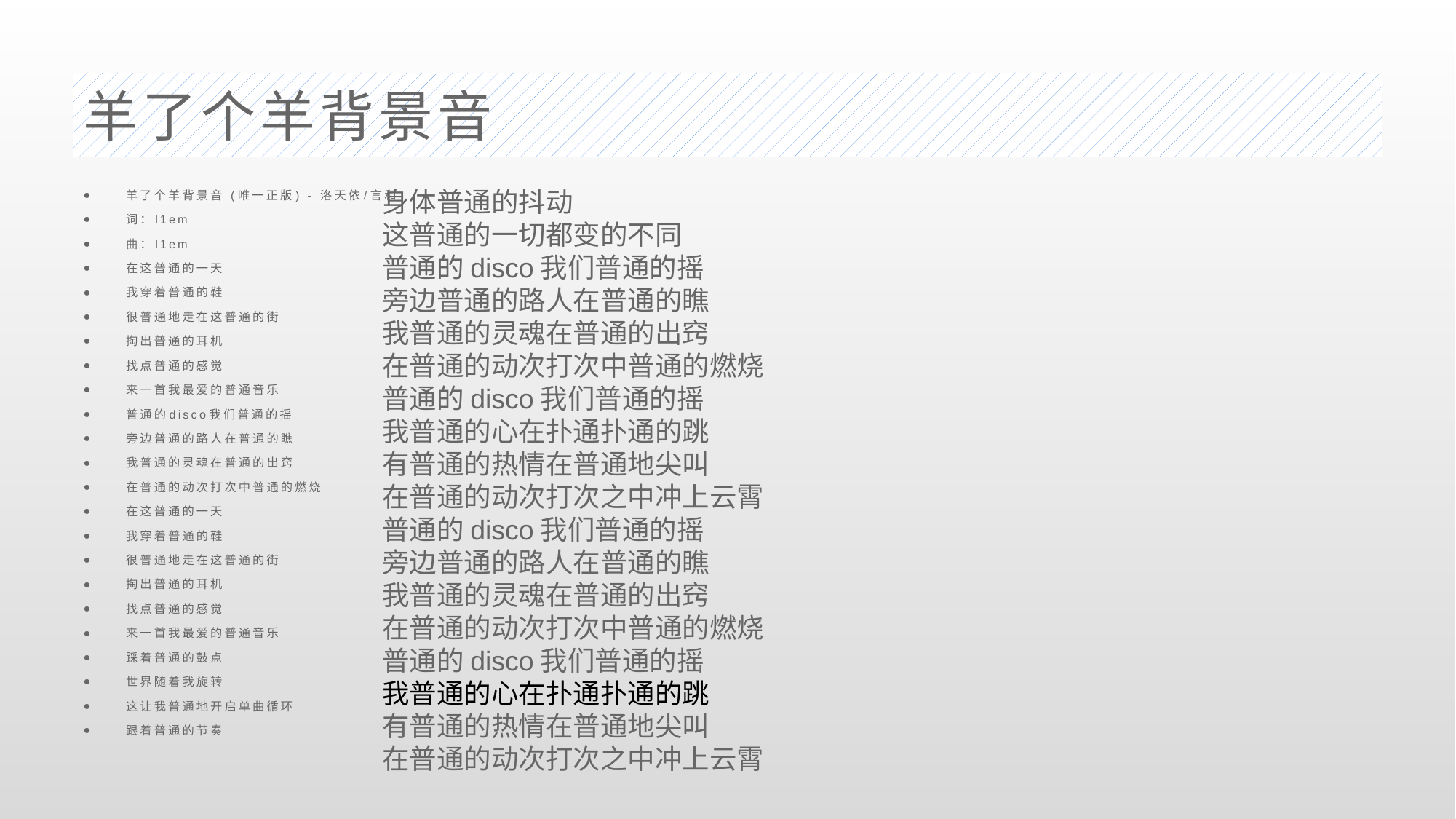

# 羊了个羊背景音
羊了个羊背景音 (唯一正版) - 洛天依/言和
词：l1em
曲：l1em
在这普通的一天
我穿着普通的鞋
很普通地走在这普通的街
掏出普通的耳机
找点普通的感觉
来一首我最爱的普通音乐
普通的disco我们普通的摇
旁边普通的路人在普通的瞧
我普通的灵魂在普通的出窍
在普通的动次打次中普通的燃烧
在这普通的一天
我穿着普通的鞋
很普通地走在这普通的街
掏出普通的耳机
找点普通的感觉
来一首我最爱的普通音乐
踩着普通的鼓点
世界随着我旋转
这让我普通地开启单曲循环
跟着普通的节奏

身体普通的抖动
这普通的一切都变的不同
普通的disco我们普通的摇
旁边普通的路人在普通的瞧
我普通的灵魂在普通的出窍
在普通的动次打次中普通的燃烧
普通的disco我们普通的摇
我普通的心在扑通扑通的跳
有普通的热情在普通地尖叫
在普通的动次打次之中冲上云霄
普通的disco我们普通的摇
旁边普通的路人在普通的瞧
我普通的灵魂在普通的出窍
在普通的动次打次中普通的燃烧
普通的disco我们普通的摇
我普通的心在扑通扑通的跳
有普通的热情在普通地尖叫
在普通的动次打次之中冲上云霄